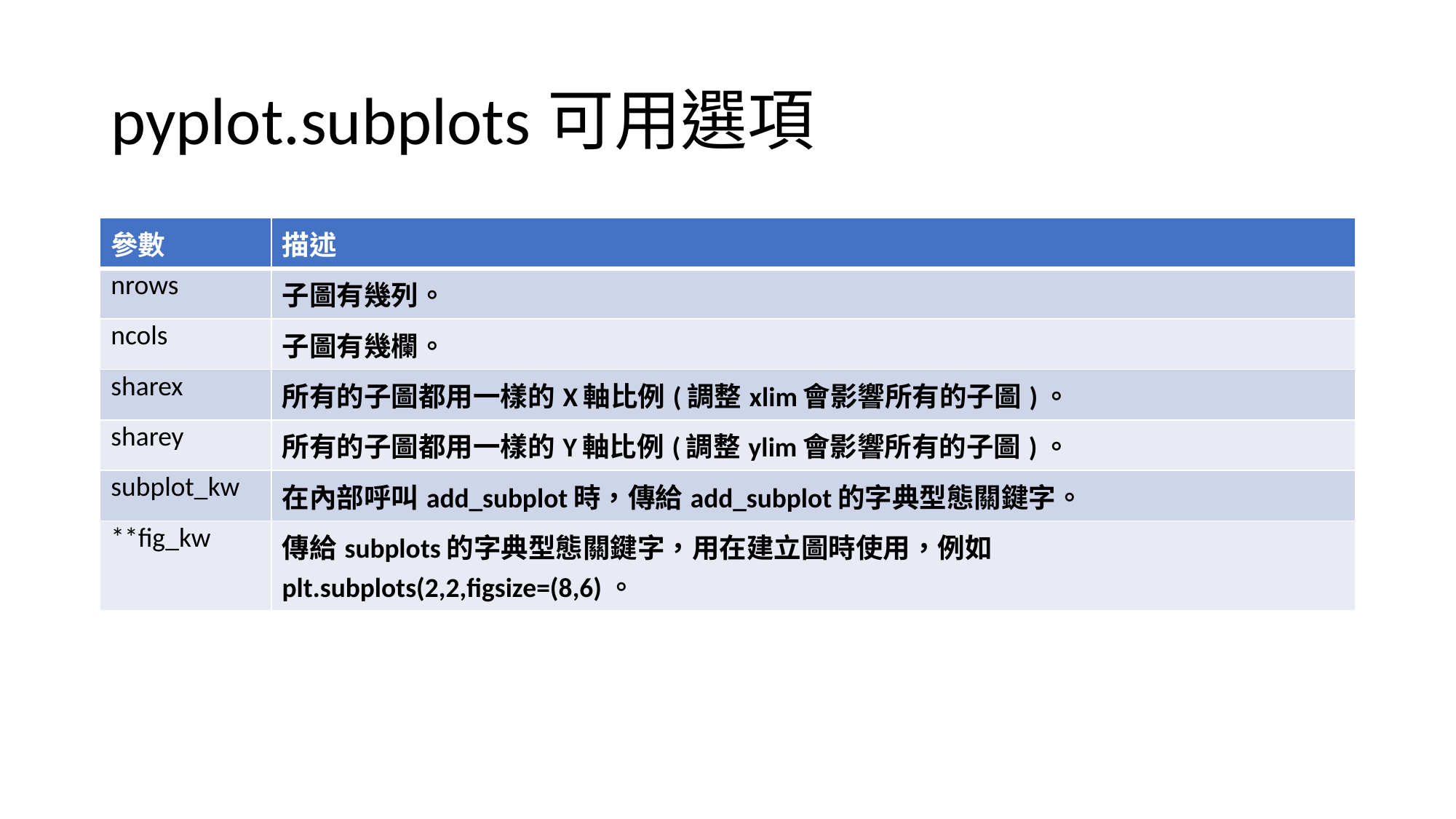

# pyplot.subplots可用選項
| 參數 | 描述 |
| --- | --- |
| nrows | 子圖有幾列。 |
| ncols | 子圖有幾欄。 |
| sharex | 所有的子圖都用一樣的X軸比例(調整xlim會影響所有的子圖)。 |
| sharey | 所有的子圖都用一樣的Y軸比例(調整ylim會影響所有的子圖)。 |
| subplot\_kw | 在內部呼叫add\_subplot時，傳給add\_subplot的字典型態關鍵字。 |
| \*\*fig\_kw | 傳給subplots的字典型態關鍵字，用在建立圖時使用，例如plt.subplots(2,2,figsize=(8,6)。 |